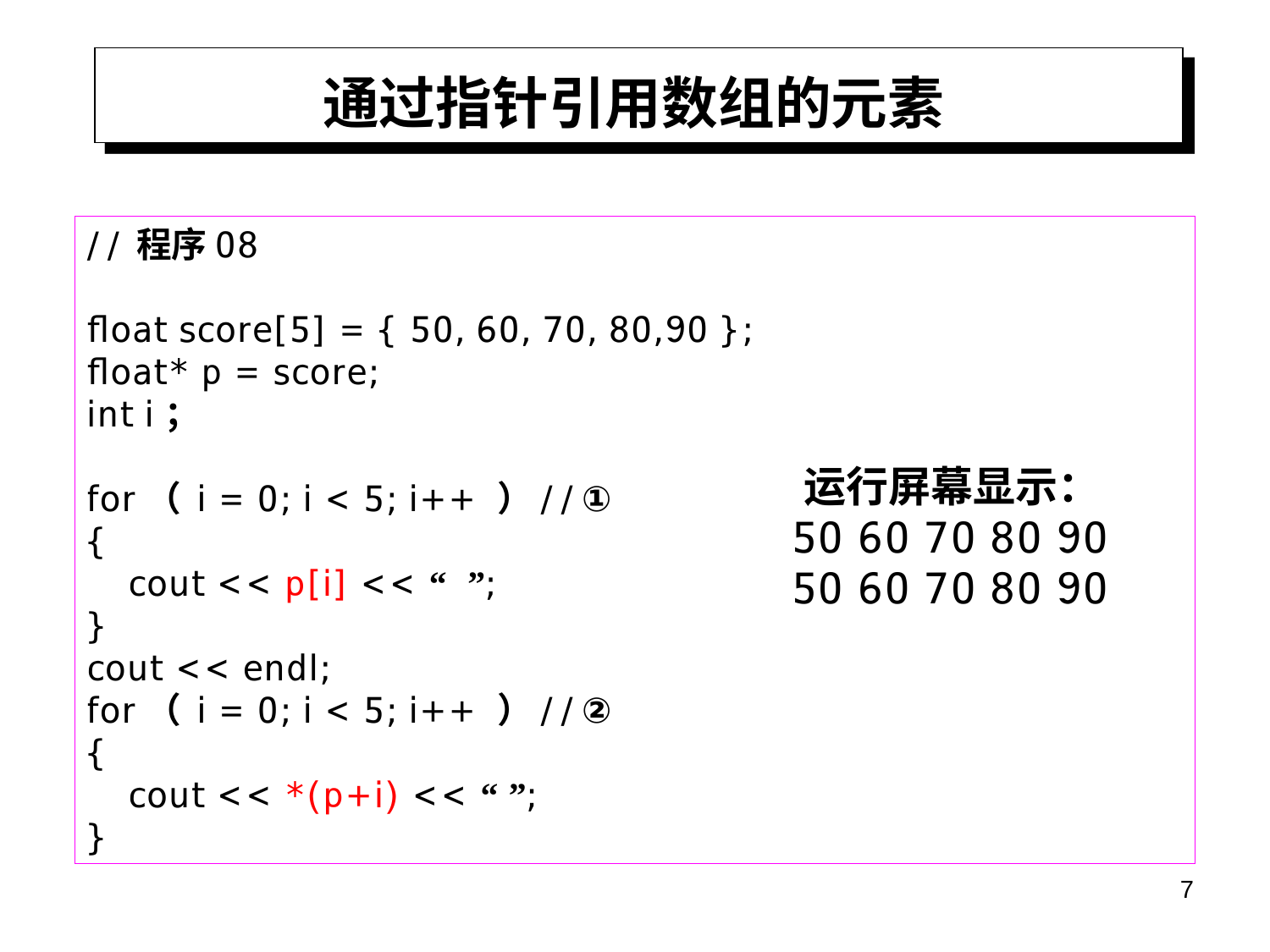

# 通过指针引用数组的元素
//程序08

float score[5] = { 50, 60, 70, 80,90 };
float* p = score;
int i；

for（ i = 0; i < 5; i++ ）//①
{
    cout << p[i] << “  ”;
}
cout << endl;
for（ i = 0; i < 5; i++ ）//②
{
    cout << *(p+i) << “ ”;
}
运行屏幕显示：
50 60 70 80 90
50 60 70 80 90
7